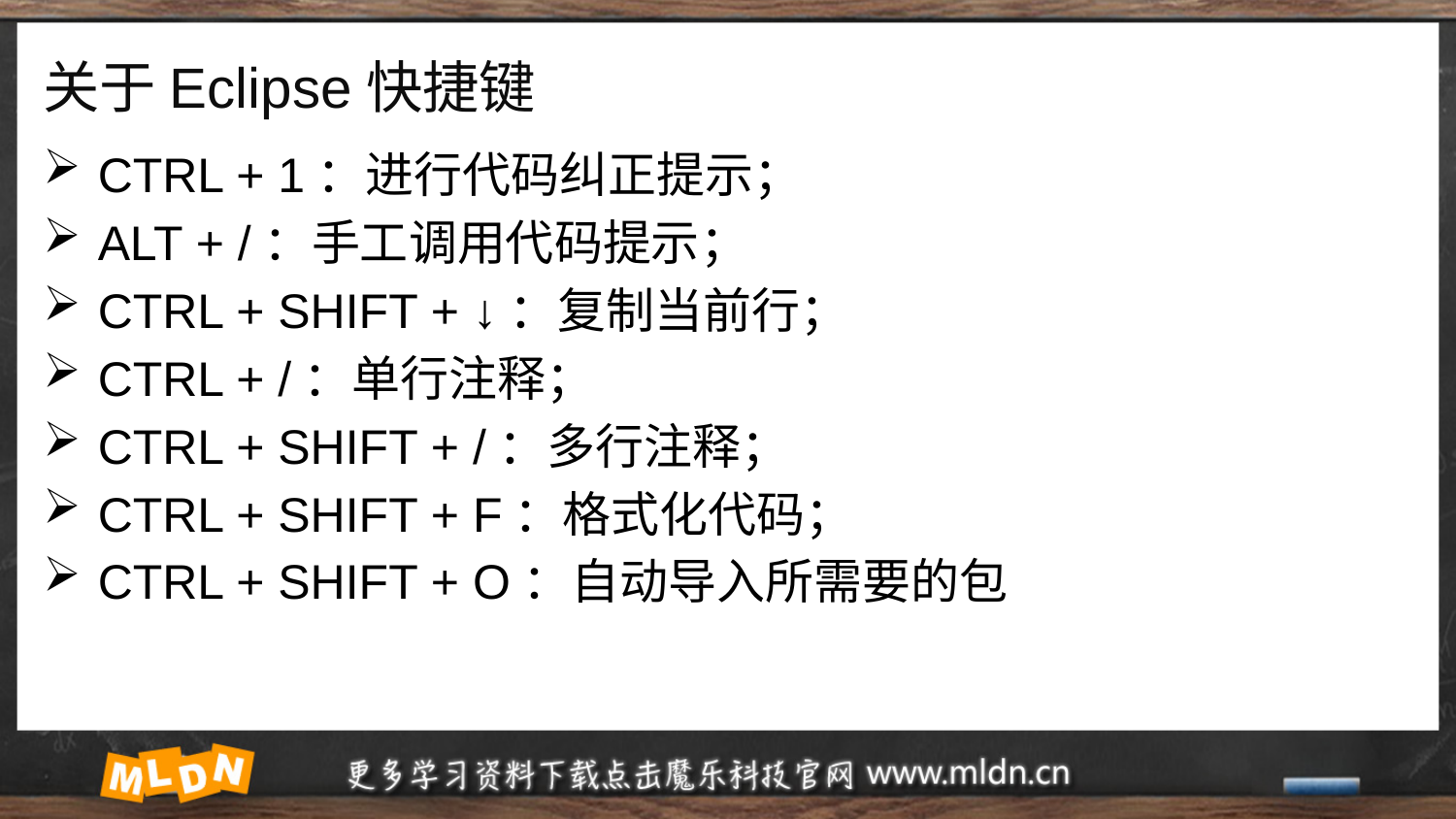

# 关于Eclipse快捷键
CTRL + 1：进行代码纠正提示；
ALT + /：手工调用代码提示；
CTRL + SHIFT + ↓：复制当前行；
CTRL + /：单行注释；
CTRL + SHIFT + /：多行注释；
CTRL + SHIFT + F：格式化代码；
CTRL + SHIFT + O：自动导入所需要的包